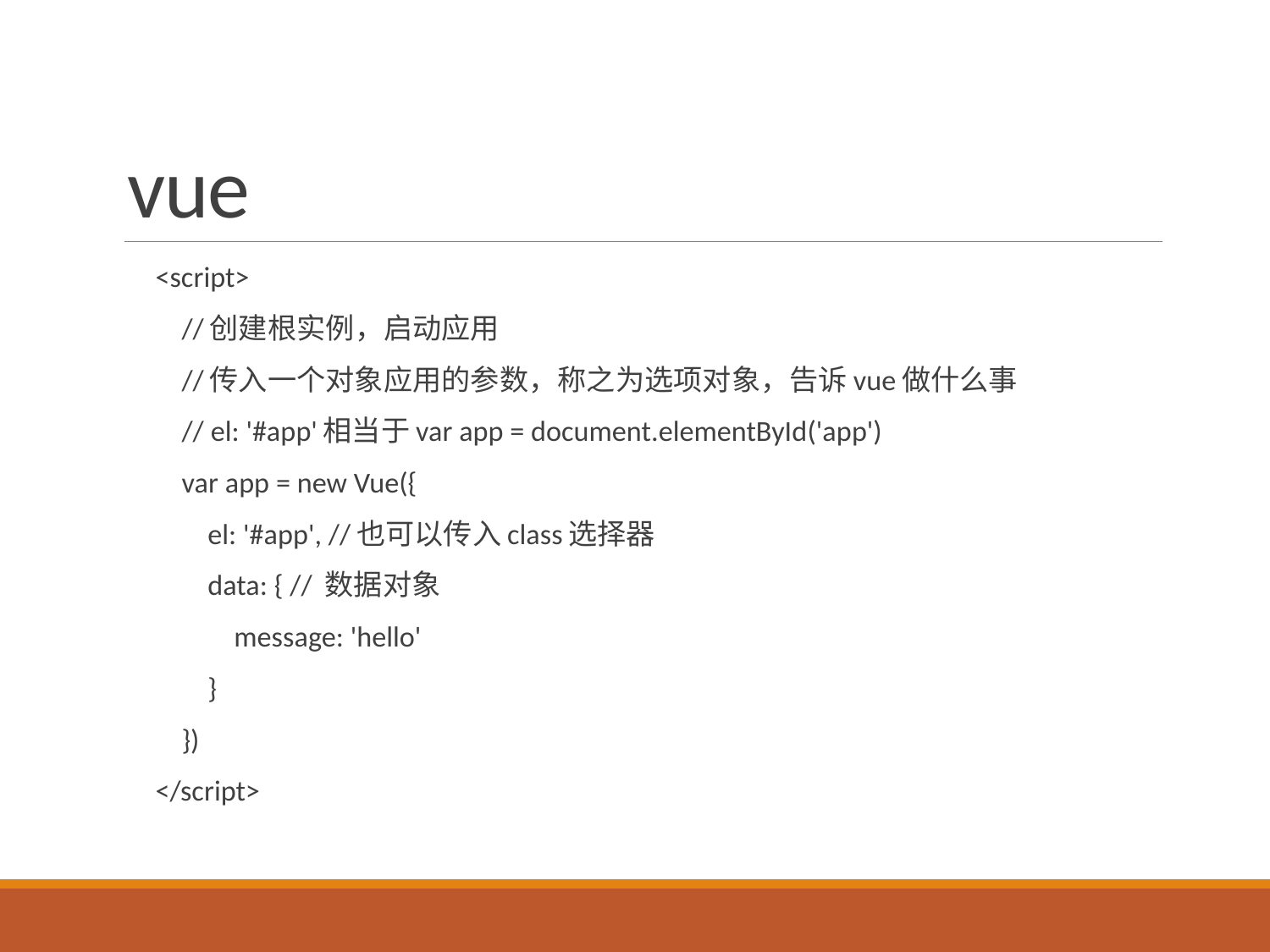

# vue
    <script>
        //创建根实例，启动应用
        //传入一个对象应用的参数，称之为选项对象，告诉vue做什么事
        // el: '#app'相当于var app = document.elementById('app')
        var app = new Vue({
            el: '#app', //也可以传入class选择器
            data: { // 数据对象
                message: 'hello'
            }
        })
    </script>